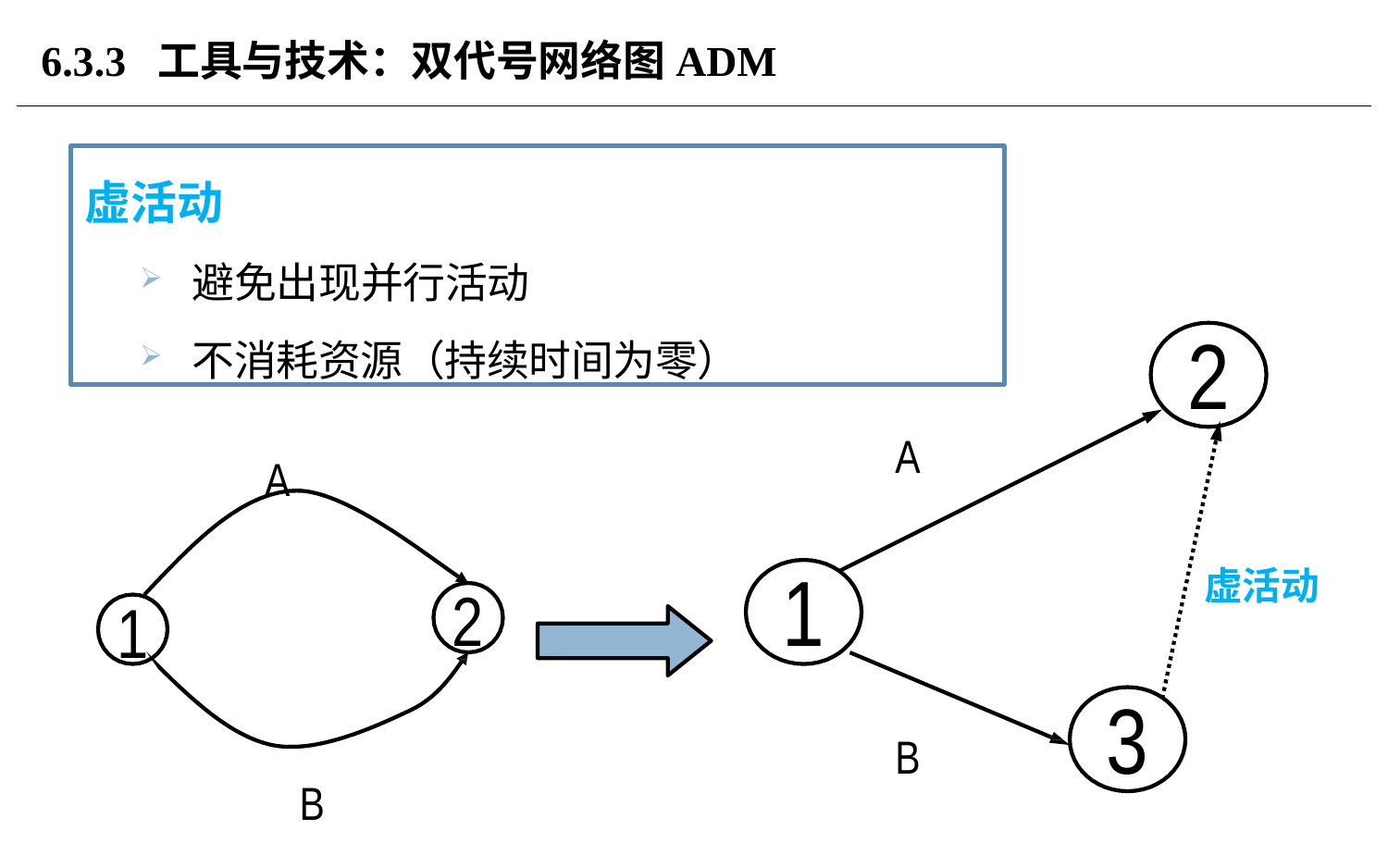

# 6.3.3  工具与技术：双代号网络图ADM
虚活动
避免出现并行活动
不消耗资源（持续时间为零）
2

A
A

1

虚活动
2

1

3

B
B